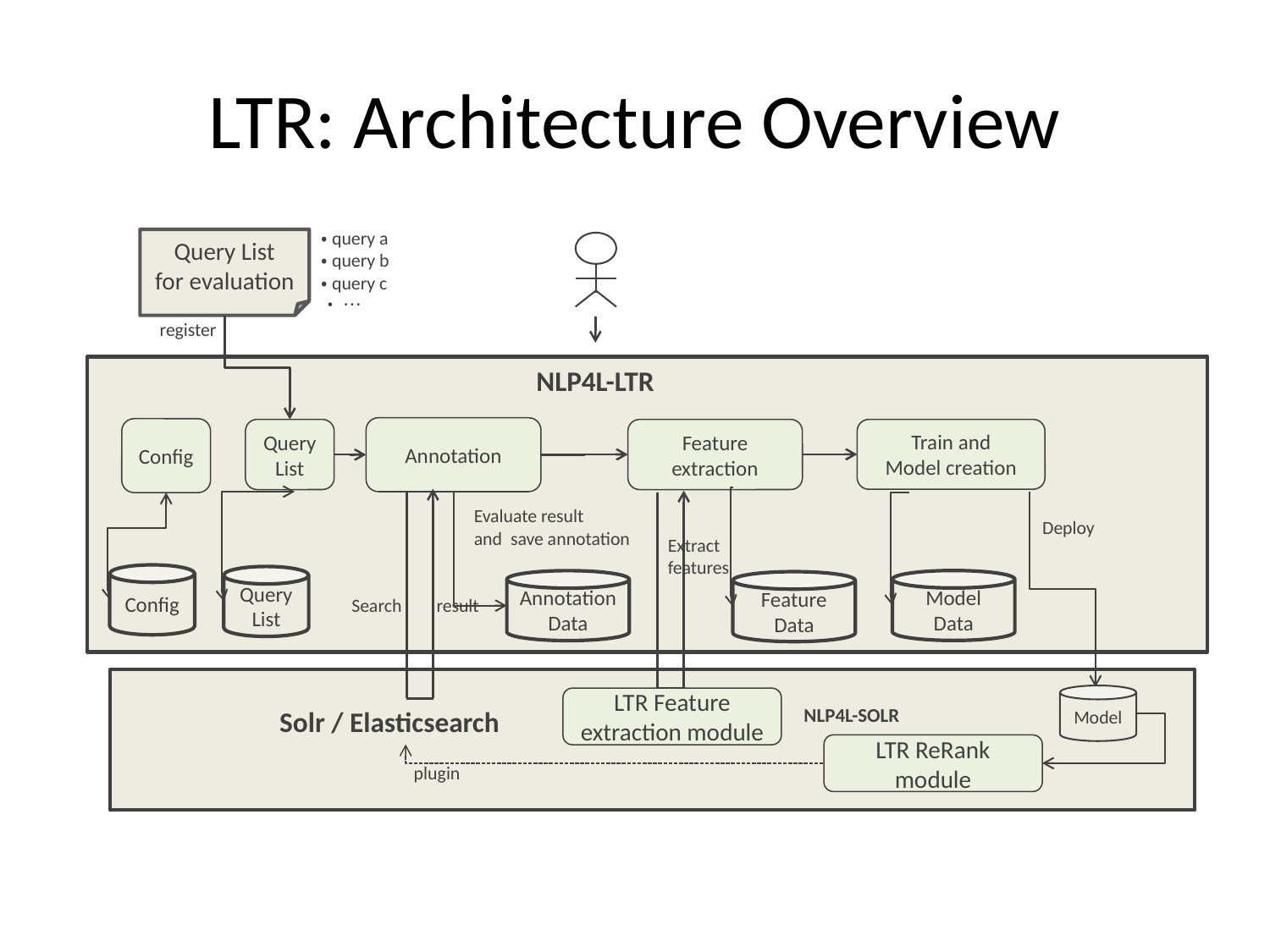

# LTR: Architecture Overview
・query a
・query b
・query c
・ …
Query List
for evaluation

register

NLP4L-LTR
Annotation
Config
Query
List
Feature
extraction
Train and
Model creation
Evaluate result
and  save annotation
Deploy
Extract
features
Config
Query
List
Model
Data
Annotation
Data
Feature
Data
result
Search

Model
LTR Feature extraction module
NLP4L-SOLR
Solr / Elasticsearch
LTR ReRank module
plugin